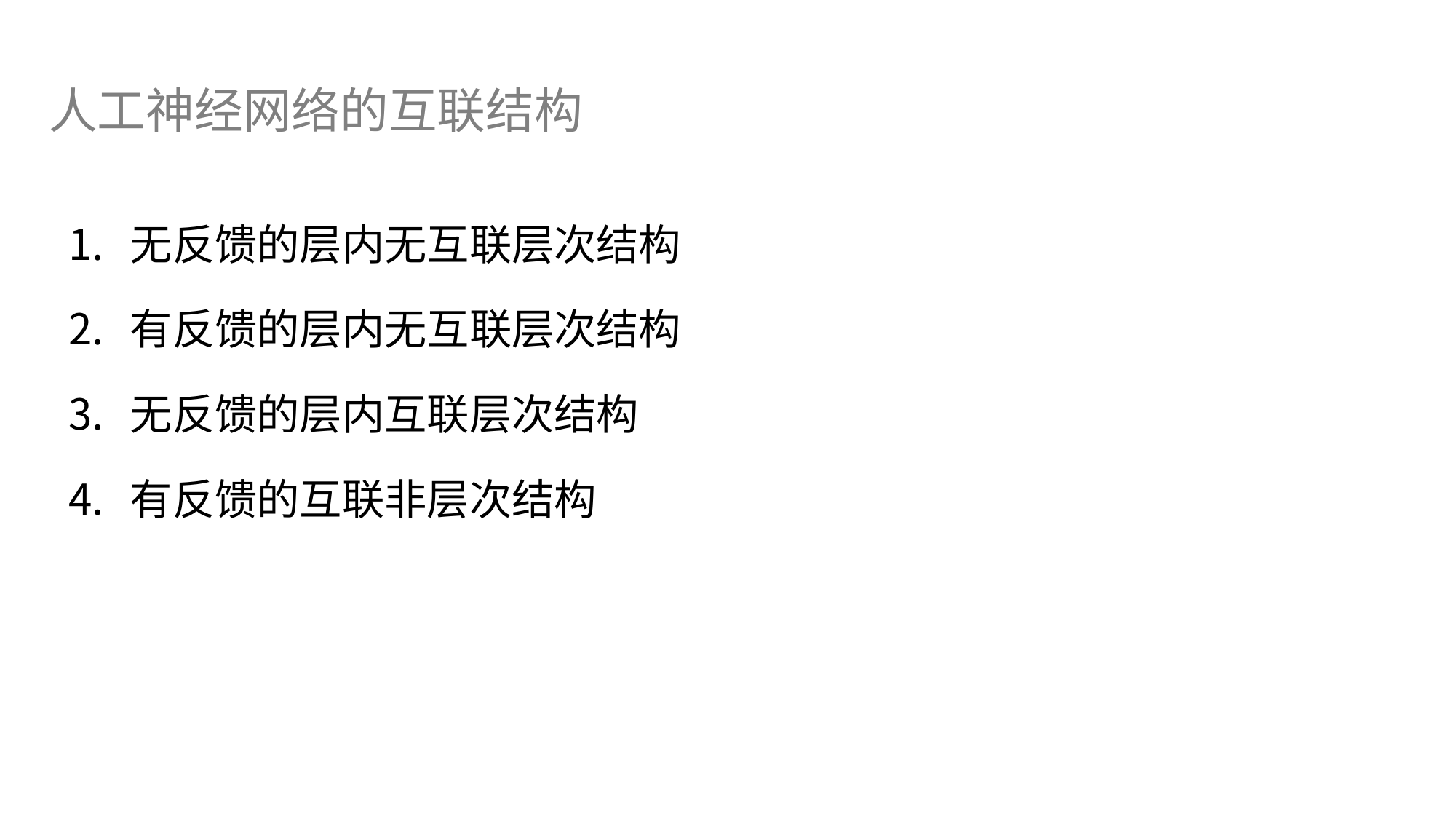

# 人工神经网络的互联结构
无反馈的层内无互联层次结构
有反馈的层内无互联层次结构
无反馈的层内互联层次结构
有反馈的互联非层次结构